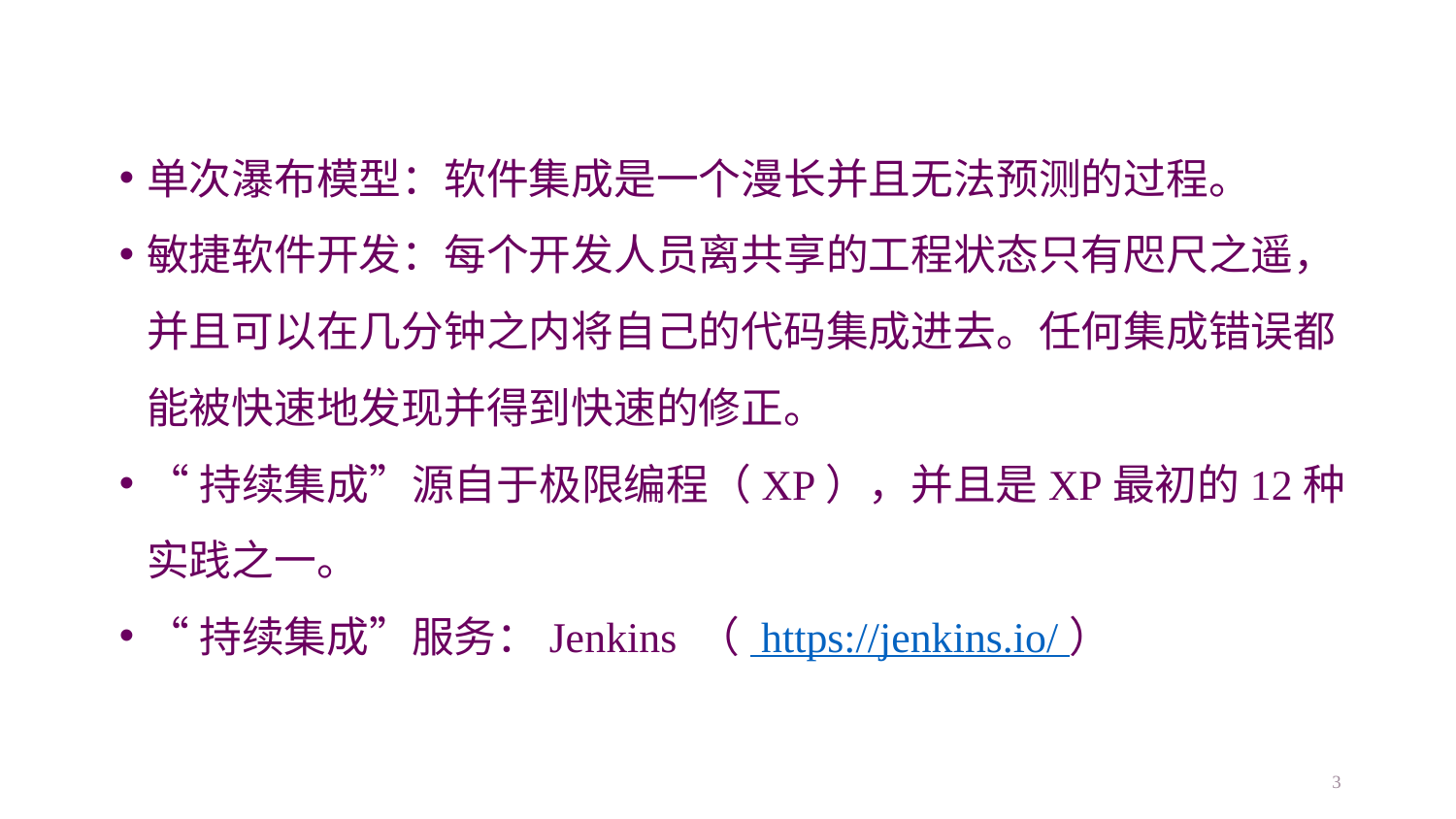

单次瀑布模型：软件集成是一个漫长并且无法预测的过程。
敏捷软件开发：每个开发人员离共享的工程状态只有咫尺之遥，并且可以在几分钟之内将自己的代码集成进去。任何集成错误都能被快速地发现并得到快速的修正。
“持续集成”源自于极限编程（XP），并且是XP最初的12种实践之一。
“持续集成”服务：Jenkins （ https://jenkins.io/ ）

3